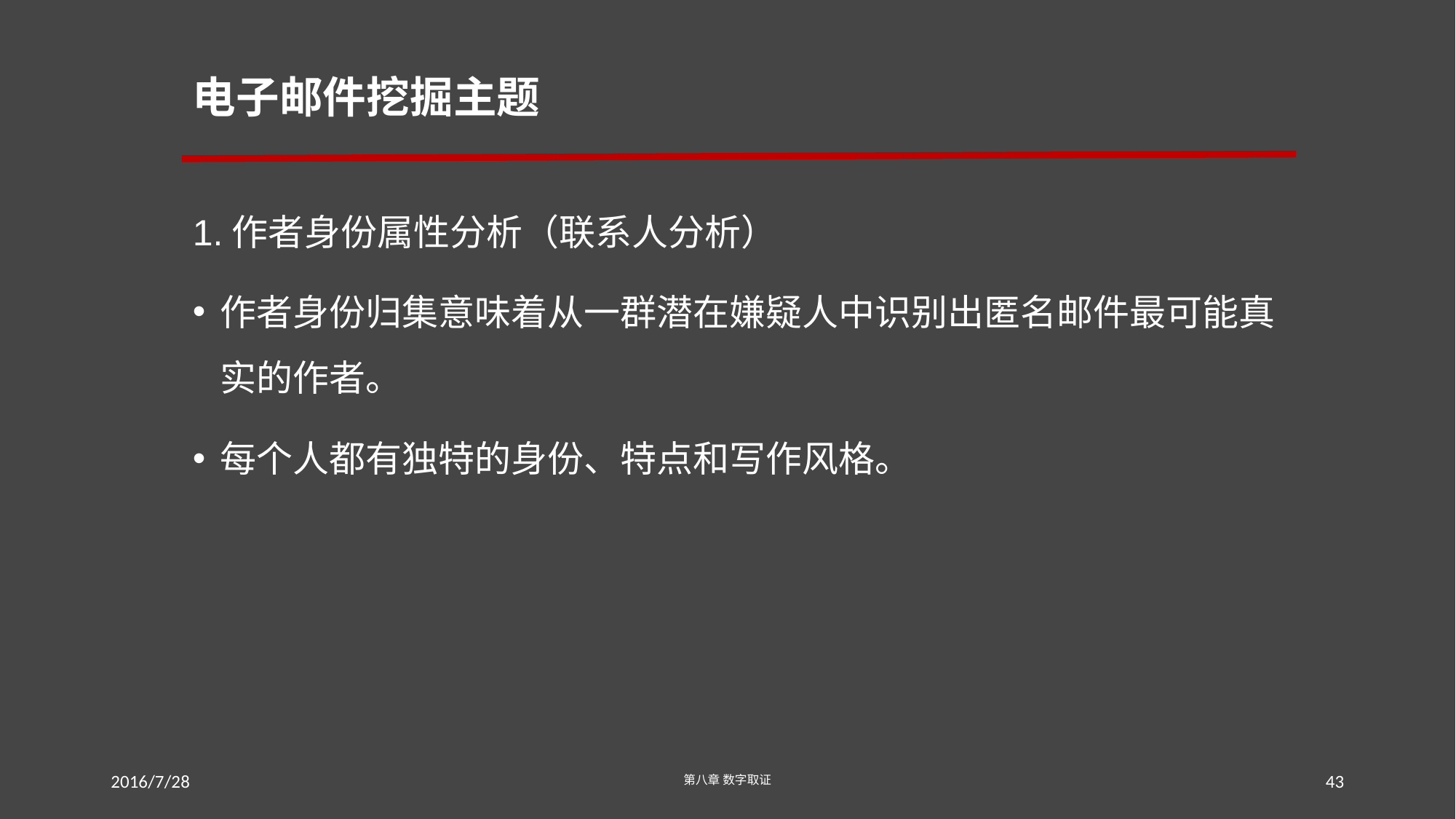

# 电子邮件挖掘主题
1.作者身份属性分析（联系人分析）
作者身份归集意味着从一群潜在嫌疑人中识别出匿名邮件最可能真实的作者。
每个人都有独特的身份、特点和写作风格。
2016/7/28
第八章 数字取证
43